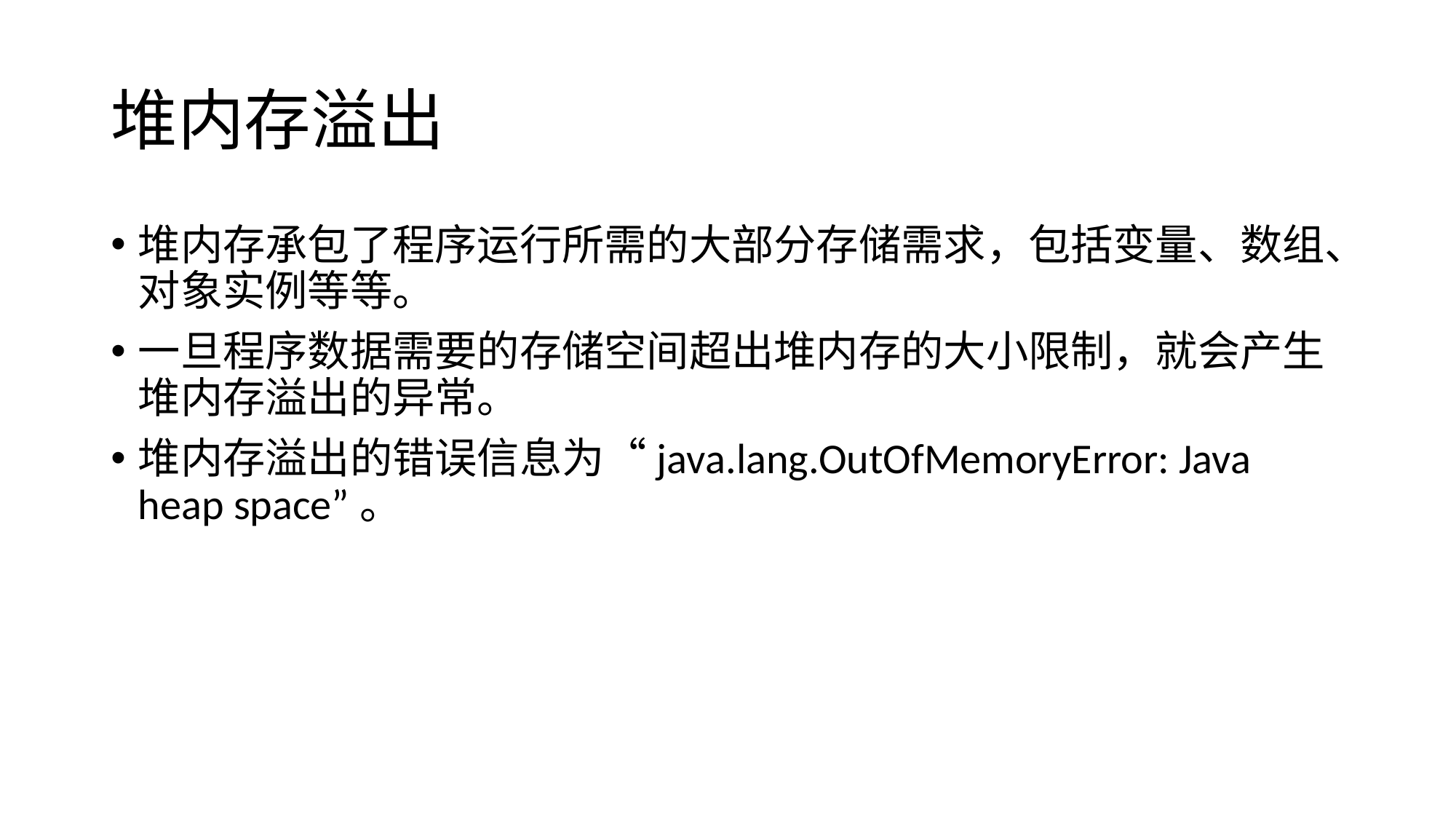

# 堆内存溢出
堆内存承包了程序运行所需的大部分存储需求，包括变量、数组、对象实例等等。
一旦程序数据需要的存储空间超出堆内存的大小限制，就会产生堆内存溢出的异常。
堆内存溢出的错误信息为“java.lang.OutOfMemoryError: Java heap space”。